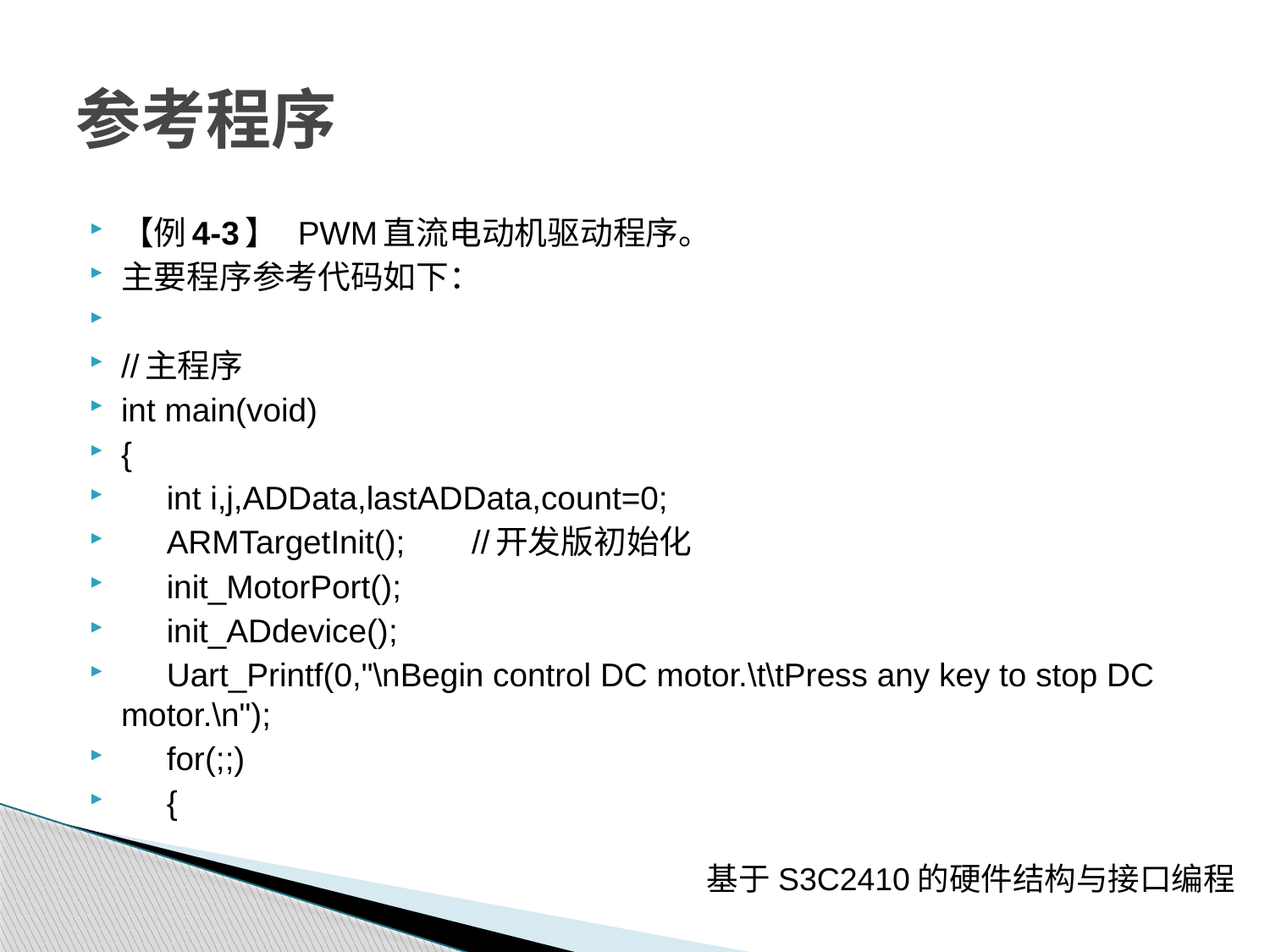

# 参考程序
【例4-3】  PWM直流电动机驱动程序。
主要程序参考代码如下：

//主程序
int main(void)
{
     int i,j,ADData,lastADData,count=0;
     ARMTargetInit();	//开发版初始化
     init_MotorPort();
     init_ADdevice();
     Uart_Printf(0,"\nBegin control DC motor.\t\tPress any key to stop DC motor.\n");
     for(;;)
     {
基于S3C2410的硬件结构与接口编程